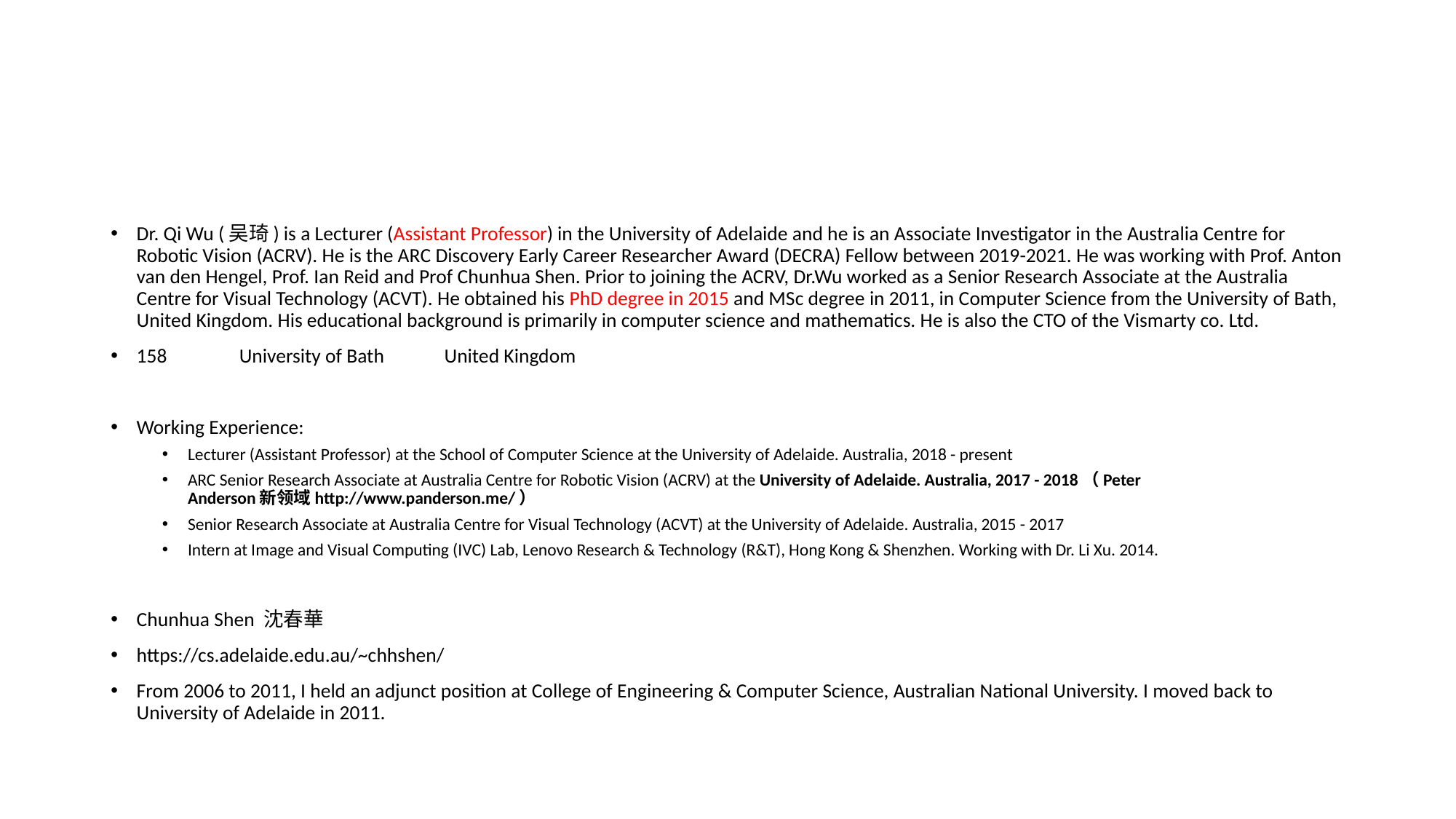

#
Dr. Qi Wu (吴琦) is a Lecturer (Assistant Professor) in the University of Adelaide and he is an Associate Investigator in the Australia Centre for Robotic Vision (ACRV). He is the ARC Discovery Early Career Researcher Award (DECRA) Fellow between 2019-2021. He was working with Prof. Anton van den Hengel, Prof. Ian Reid and Prof Chunhua Shen. Prior to joining the ACRV, Dr.Wu worked as a Senior Research Associate at the Australia Centre for Visual Technology (ACVT). He obtained his PhD degree in 2015 and MSc degree in 2011, in Computer Science from the University of Bath, United Kingdom. His educational background is primarily in computer science and mathematics. He is also the CTO of the Vismarty co. Ltd.
158	University of Bath	United Kingdom

Working Experience:
Lecturer (Assistant Professor) at the School of Computer Science at the University of Adelaide. Australia, 2018 - present
ARC Senior Research Associate at Australia Centre for Robotic Vision (ACRV) at the University of Adelaide. Australia, 2017 - 2018（Peter Anderson新领域http://www.panderson.me/）
Senior Research Associate at Australia Centre for Visual Technology (ACVT) at the University of Adelaide. Australia, 2015 - 2017
Intern at Image and Visual Computing (IVC) Lab, Lenovo Research & Technology (R&T), Hong Kong & Shenzhen. Working with Dr. Li Xu. 2014.

Chunhua Shen 沈春華
https://cs.adelaide.edu.au/~chhshen/
From 2006 to 2011, I held an adjunct position at College of Engineering & Computer Science, Australian National University. I moved back to University of Adelaide in 2011.